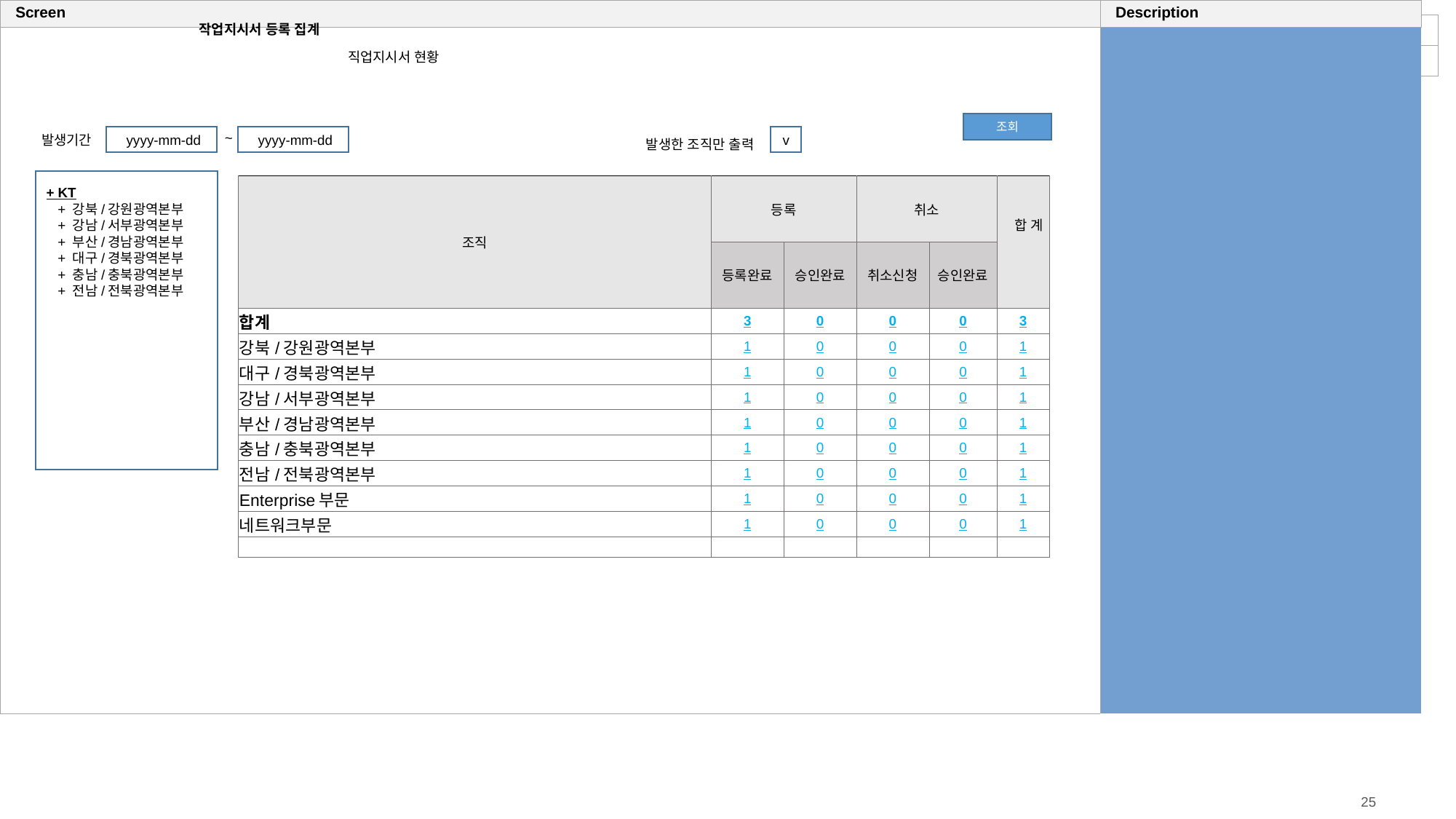

작업지시서 등록 집계
직업지시서 현황
조회
~
발생기간
 yyyy-mm-dd
 yyyy-mm-dd
v
발생한 조직만 출력
+ KT
   + 강북/강원광역본부
   + 강남/서부광역본부
   + 부산/경남광역본부
   + 대구/경북광역본부
   + 충남/충북광역본부
   + 전남/전북광역본부

| 조직 | 등록 |  | 취소 |  | 합 계 |
| --- | --- | --- | --- | --- | --- |
|  | 등록완료 | 승인완료 | 취소신청 | 승인완료 |  |
| 합계 | 3 | 0 | 0 | 0 | 3 |
| 강북/강원광역본부 | 1 | 0 | 0 | 0 | 1 |
| 대구/경북광역본부 | 1 | 0 | 0 | 0 | 1 |
| 강남/서부광역본부 | 1 | 0 | 0 | 0 | 1 |
| 부산/경남광역본부 | 1 | 0 | 0 | 0 | 1 |
| 충남/충북광역본부 | 1 | 0 | 0 | 0 | 1 |
| 전남/전북광역본부 | 1 | 0 | 0 | 0 | 1 |
| Enterprise부문 | 1 | 0 | 0 | 0 | 1 |
| 네트워크부문 | 1 | 0 | 0 | 0 | 1 |
|  |  |  |  |  |  |